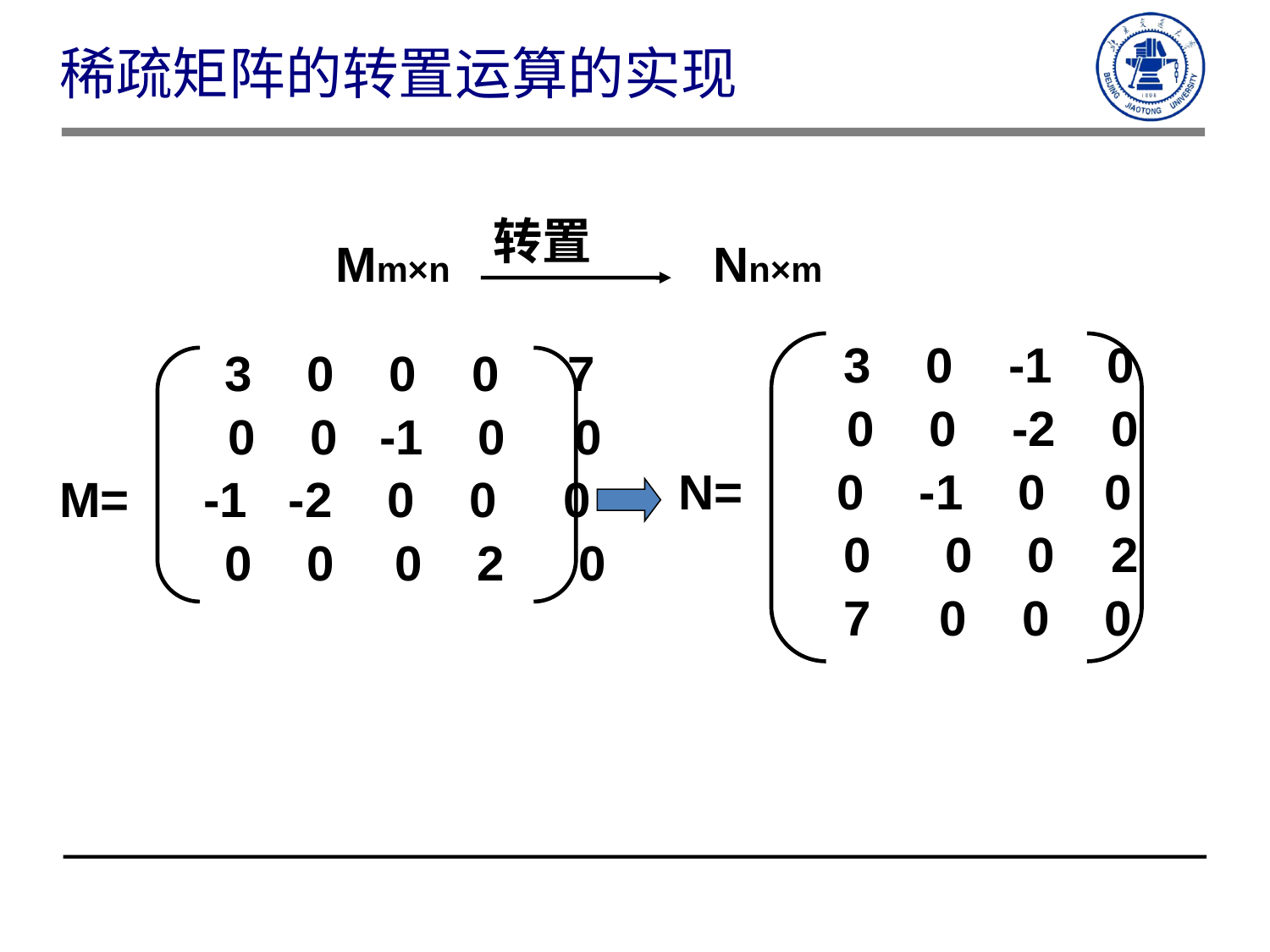

稀疏矩阵的转置运算的实现
转置
       Mm×n                           Nn×m

            3    0    -1    0
                                      0      0          -2    0
N=                     0    -1    0        0
            0       0    0      2
            7     0    0    0

            3    0    0    0     7
                                      0      0      -1    0     0
M=                -1   -2    0    0       0
            0    0      0    2      0